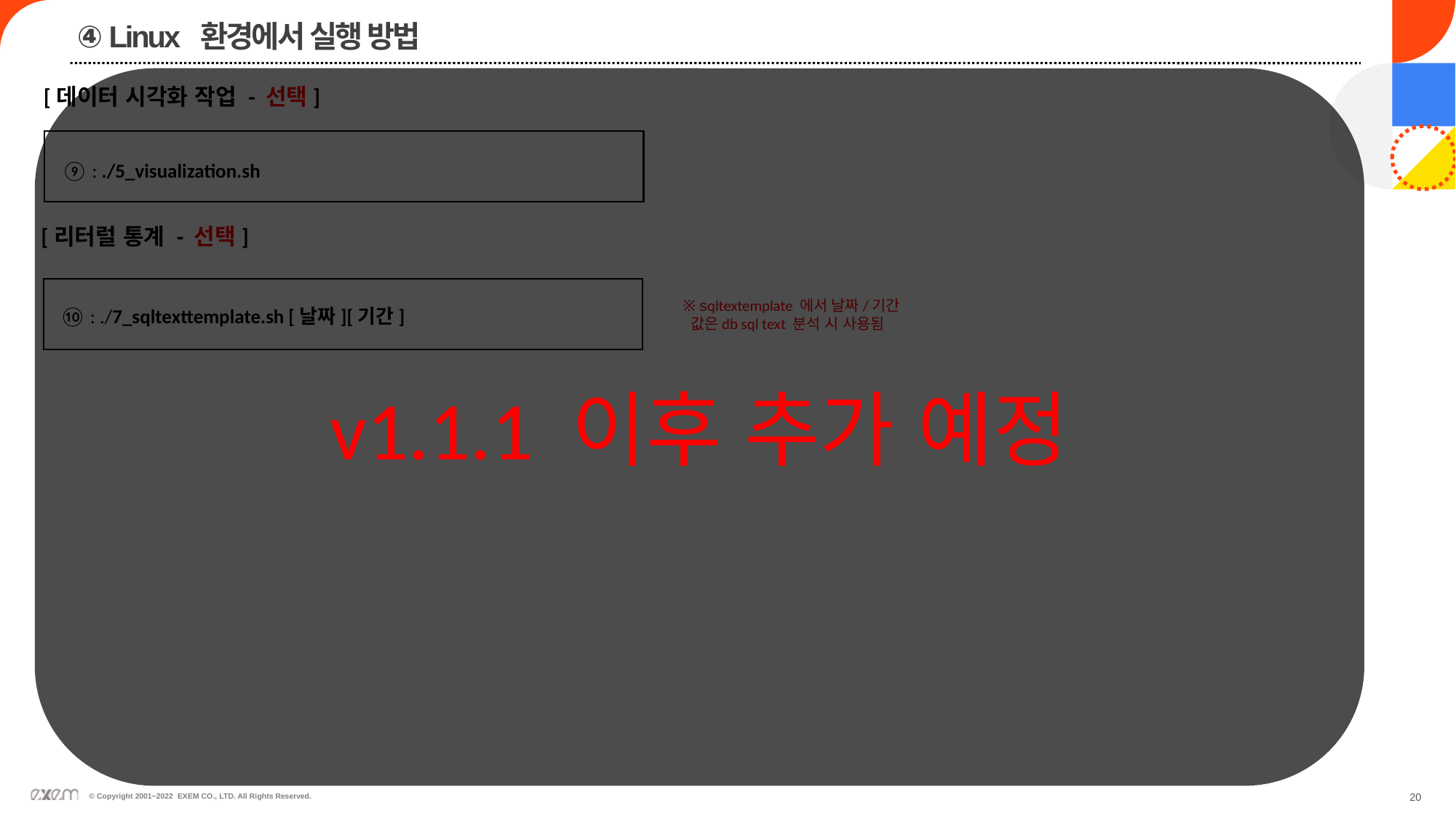

④ Linux  환경에서 실행 방법
v1.1.1 이후 추가 예정
[데이터 시각화 작업 - 선택]
⑨ : ./5_visualization.sh

[리터럴 통계 - 선택]
⑩ : ./7_sqltexttemplate.sh [날짜][기간]

※ sqltextemplate 에서 날짜/기간
 값은db sql text 분석 시 사용됨